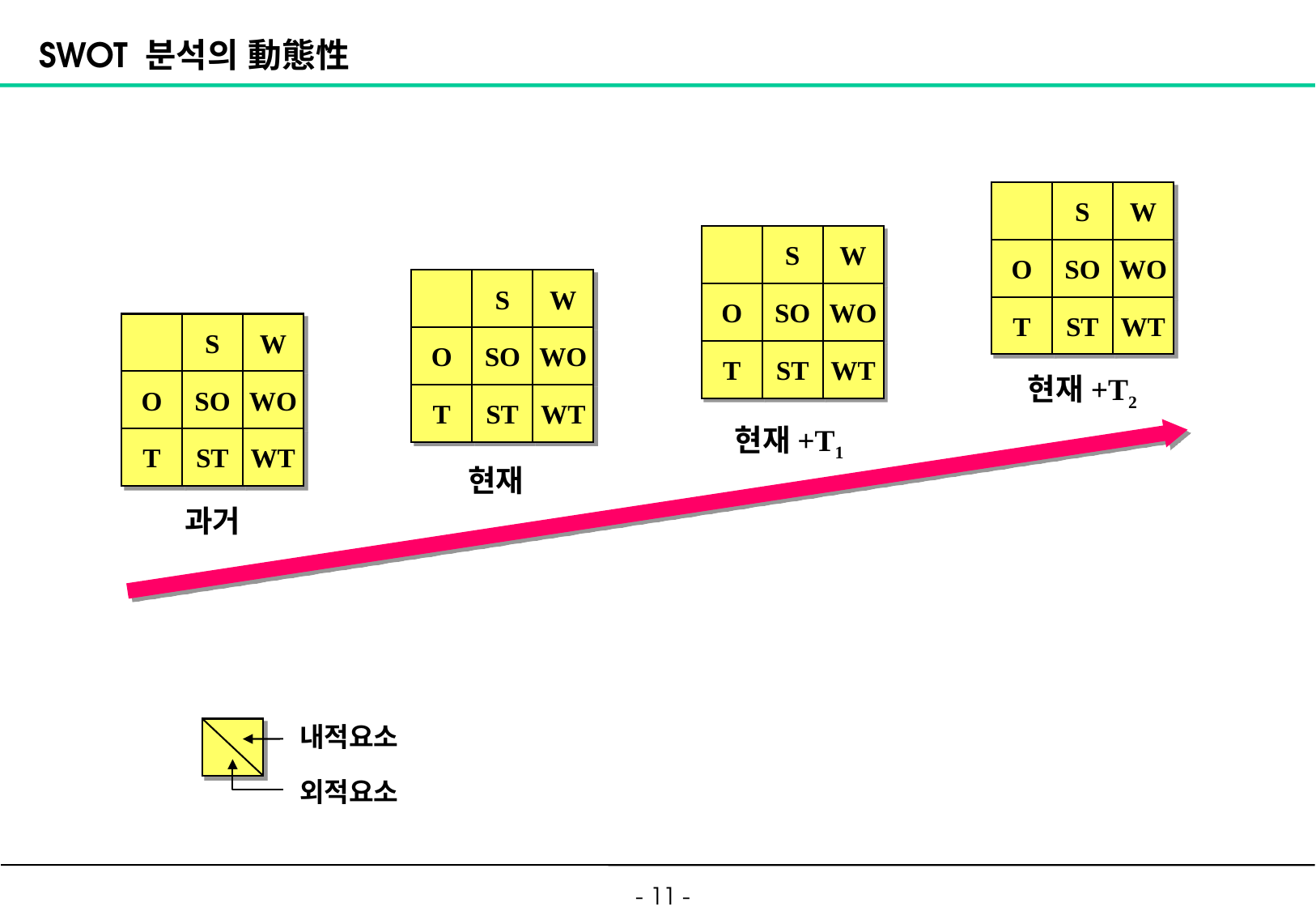

# SWOT 분석의 動態性

S
W
O
SO
WO
T
ST
WT

S
W
O
SO
WO
T
ST
WT

S
W
O
SO
WO
T
ST
WT

S
W
현재+T2
O
SO
WO
현재+T1
T
ST
WT
현재

과거
내적요소

외적요소
- 11 -